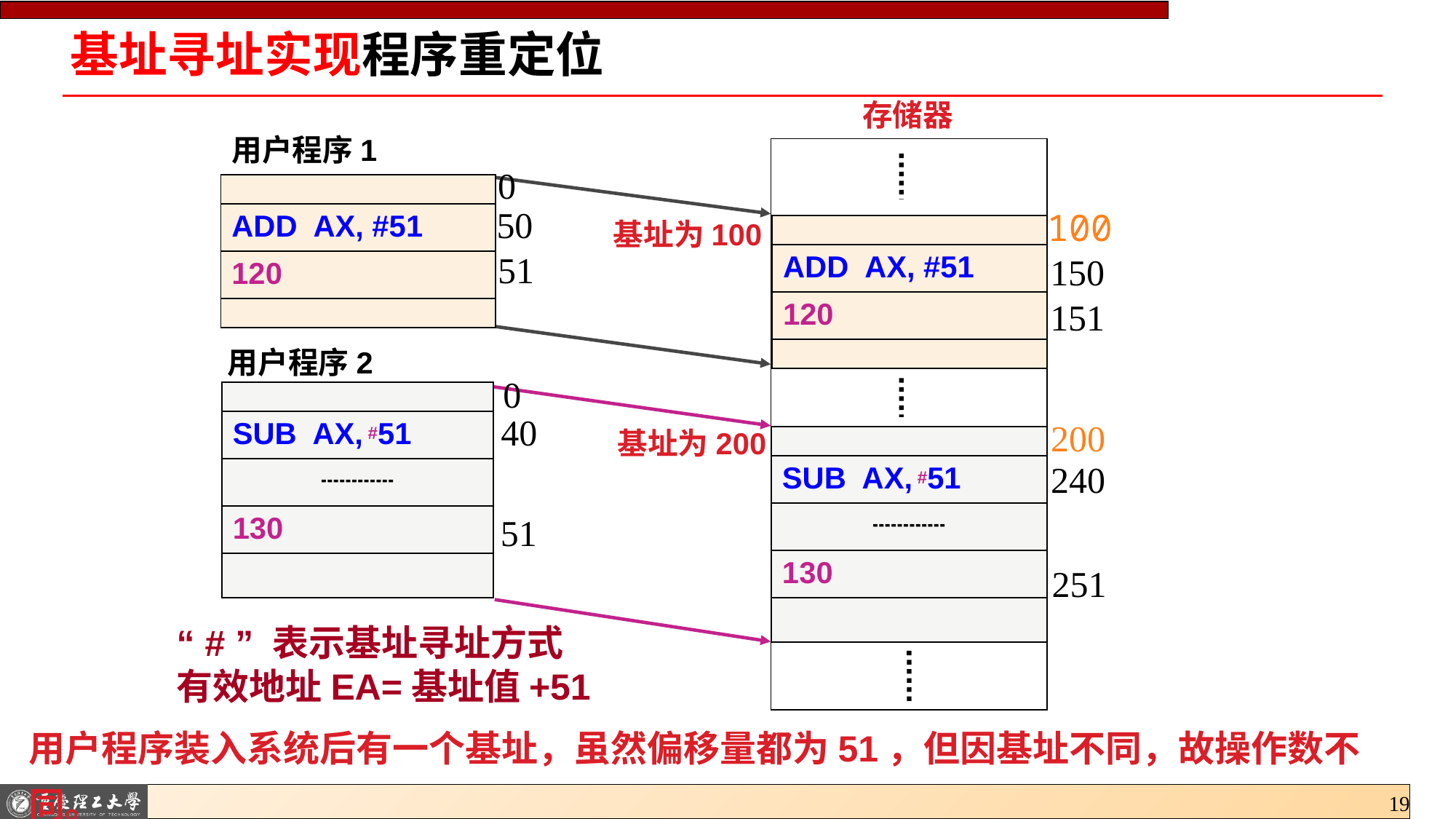

# 基址寻址实现程序重定位
存储器
用户程序1

0
|  |
| --- |
| ADD AX, #51 |
| 120 |
|  |

50
100
基址为100
|  |
| --- |
| ADD AX, #51 |
| 120 |
|  |
51
150
151

用户程序2
0

|  |
| --- |
| SUB AX, #51 |
| ┄┄┄┄ |
| 130 |
|  |

40
200
基址为200
|  |
| --- |
| SUB AX, #51 |
| ┄┄┄┄ |
| 130 |
|  |
240
51
251

“ # ” 表示基址寻址方式
有效地址EA=基址值+51

用户程序装入系统后有一个基址，虽然偏移量都为51，但因基址不同，故操作数不同。